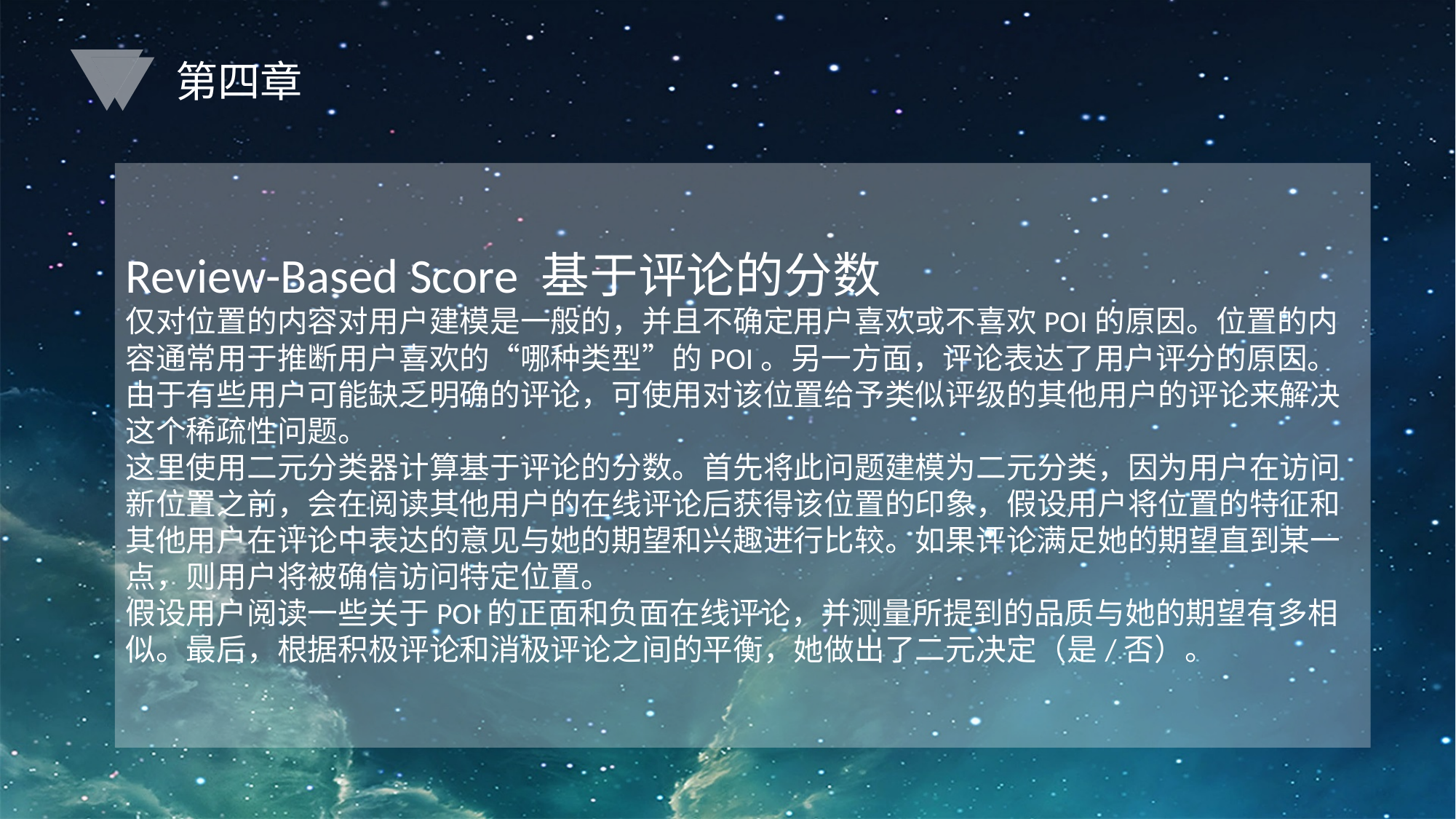

第四章

Review-Based Score 基于评论的分数
仅对位置的内容对用户建模是一般的，并且不确定用户喜欢或不喜欢POI的原因。位置的内容通常用于推断用户喜欢的“哪种类型”的POI。另一方面，评论表达了用户评分的原因。
由于有些用户可能缺乏明确的评论，可使用对该位置给予类似评级的其他用户的评论来解决这个稀疏性问题。
这里使用二元分类器计算基于评论的分数。首先将此问题建模为二元分类，因为用户在访问新位置之前，会在阅读其他用户的在线评论后获得该位置的印象，假设用户将位置的特征和其他用户在评论中表达的意见与她的期望和兴趣进行比较。如果评论满足她的期望直到某一点，则用户将被确信访问特定位置。
假设用户阅读一些关于POI的正面和负面在线评论，并测量所提到的品质与她的期望有多相似。最后，根据积极评论和消极评论之间的平衡，她做出了二元决定（是/否）。